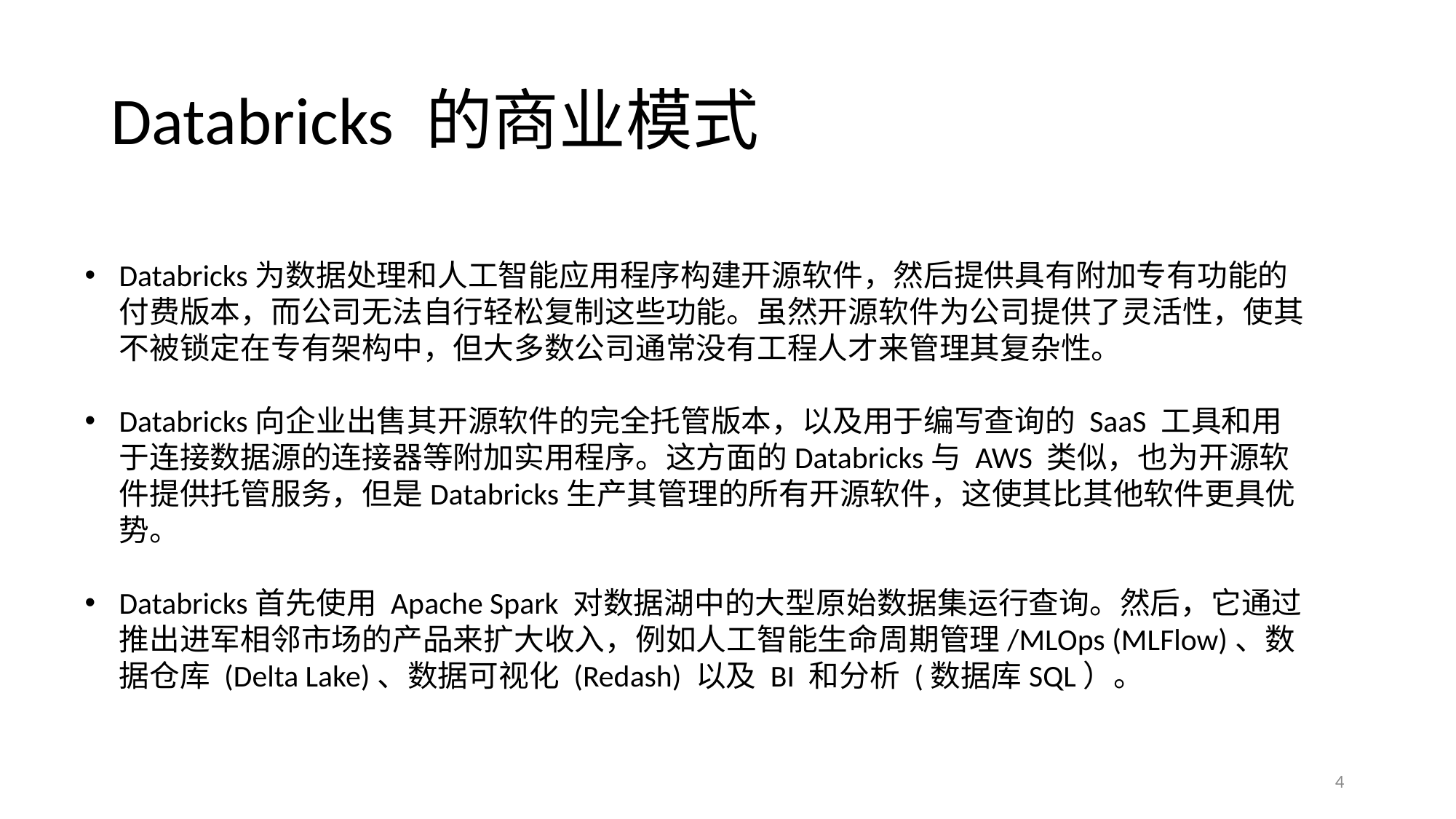

# Databricks 的商业模式
Databricks为数据处理和人工智能应用程序构建开源软件，然后提供具有附加专有功能的付费版本，而公司无法自行轻松复制这些功能。虽然开源软件为公司提供了灵活性，使其不被锁定在专有架构中，但大多数公司通常没有工程人才来管理其复杂性。

Databricks向企业出售其开源软件的完全托管版本，以及用于编写查询的 SaaS 工具和用于连接数据源的连接器等附加实用程序。这方面的Databricks与 AWS 类似，也为开源软件提供托管服务，但是Databricks生产其管理的所有开源软件，这使其比其他软件更具优势。

Databricks首先使用 Apache Spark 对数据湖中的大型原始数据集运行查询。然后，它通过推出进军相邻市场的产品来扩大收入，例如人工智能生命周期管理/MLOps (MLFlow)、数据仓库 (Delta Lake)、数据可视化 (Redash) 以及 BI 和分析 (数据库SQL）。
4